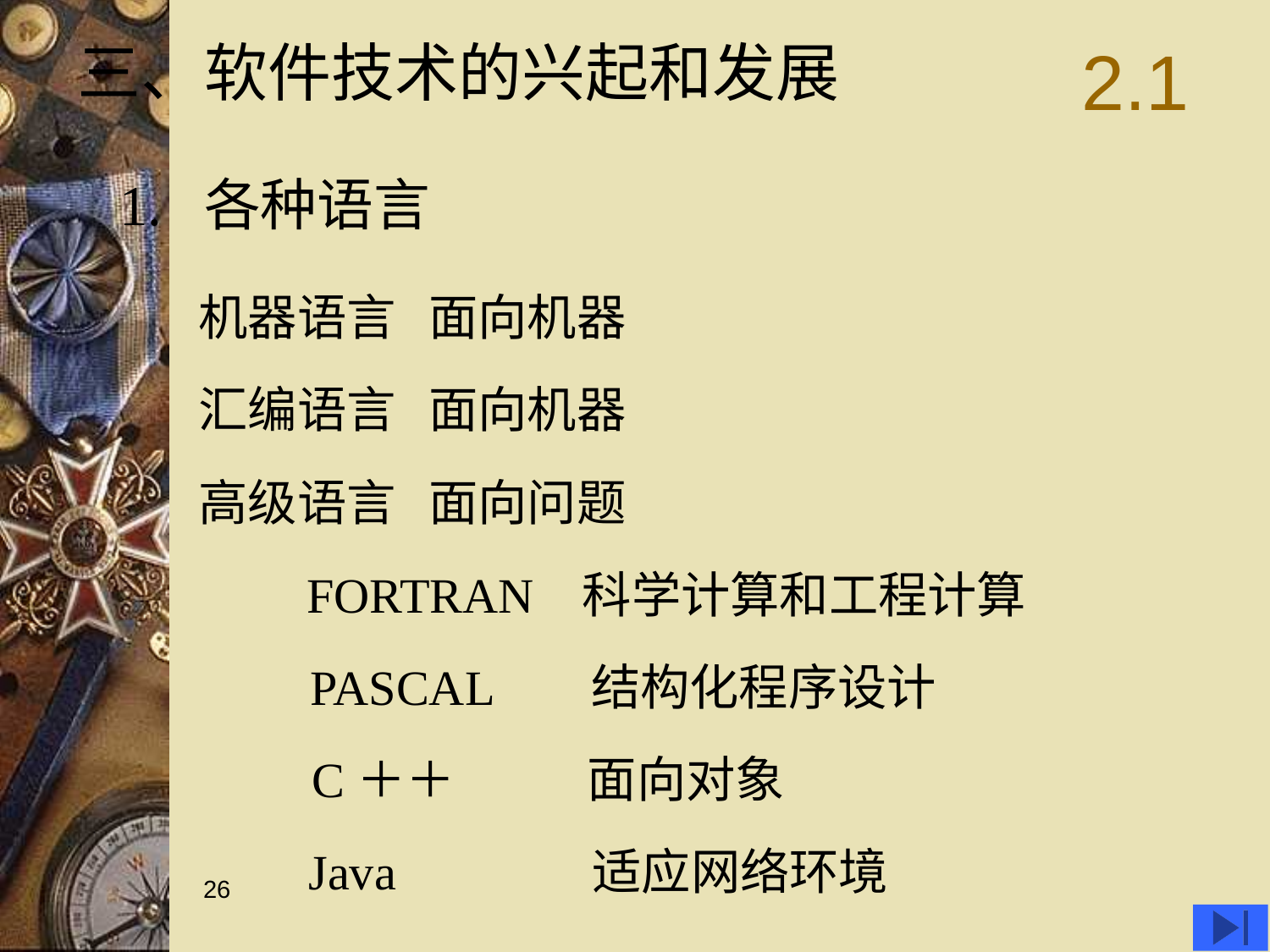

2.1
三、软件技术的兴起和发展
 1.  各种语言
机器语言   面向机器
汇编语言   面向机器
高级语言   面向问题
FORTRAN   科学计算和工程计算
PASCAL       结构化程序设计
C＋＋            面向对象
Java               适应网络环境
26